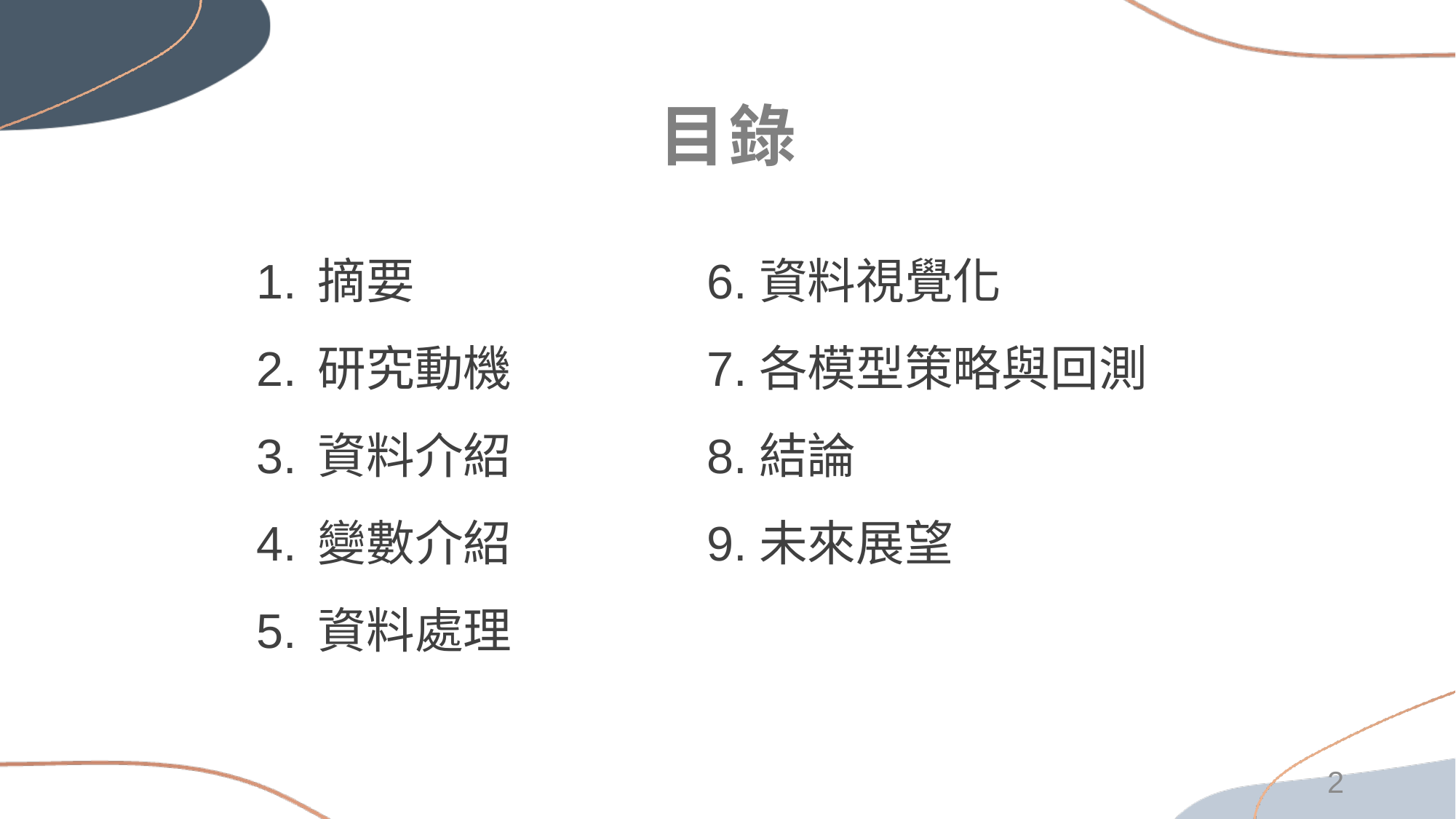

目錄
摘要
研究動機
資料介紹
變數介紹
資料處理
6.資料視覺化
7.各模型策略與回測
8.結論
9.未來展望

2